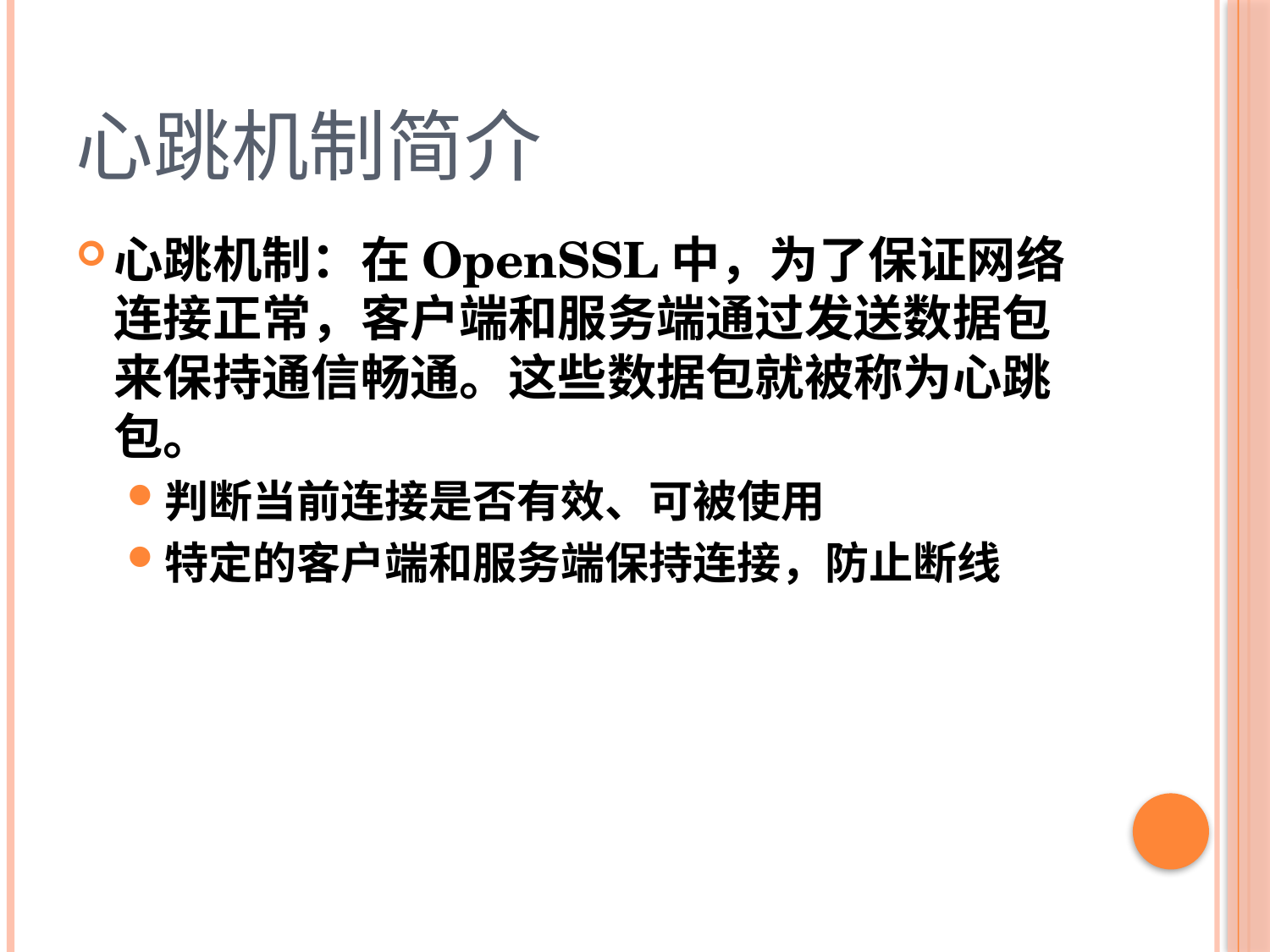

# 心跳机制简介
心跳机制：在OpenSSL中，为了保证网络连接正常，客户端和服务端通过发送数据包来保持通信畅通。这些数据包就被称为心跳包。
判断当前连接是否有效、可被使用
特定的客户端和服务端保持连接，防止断线